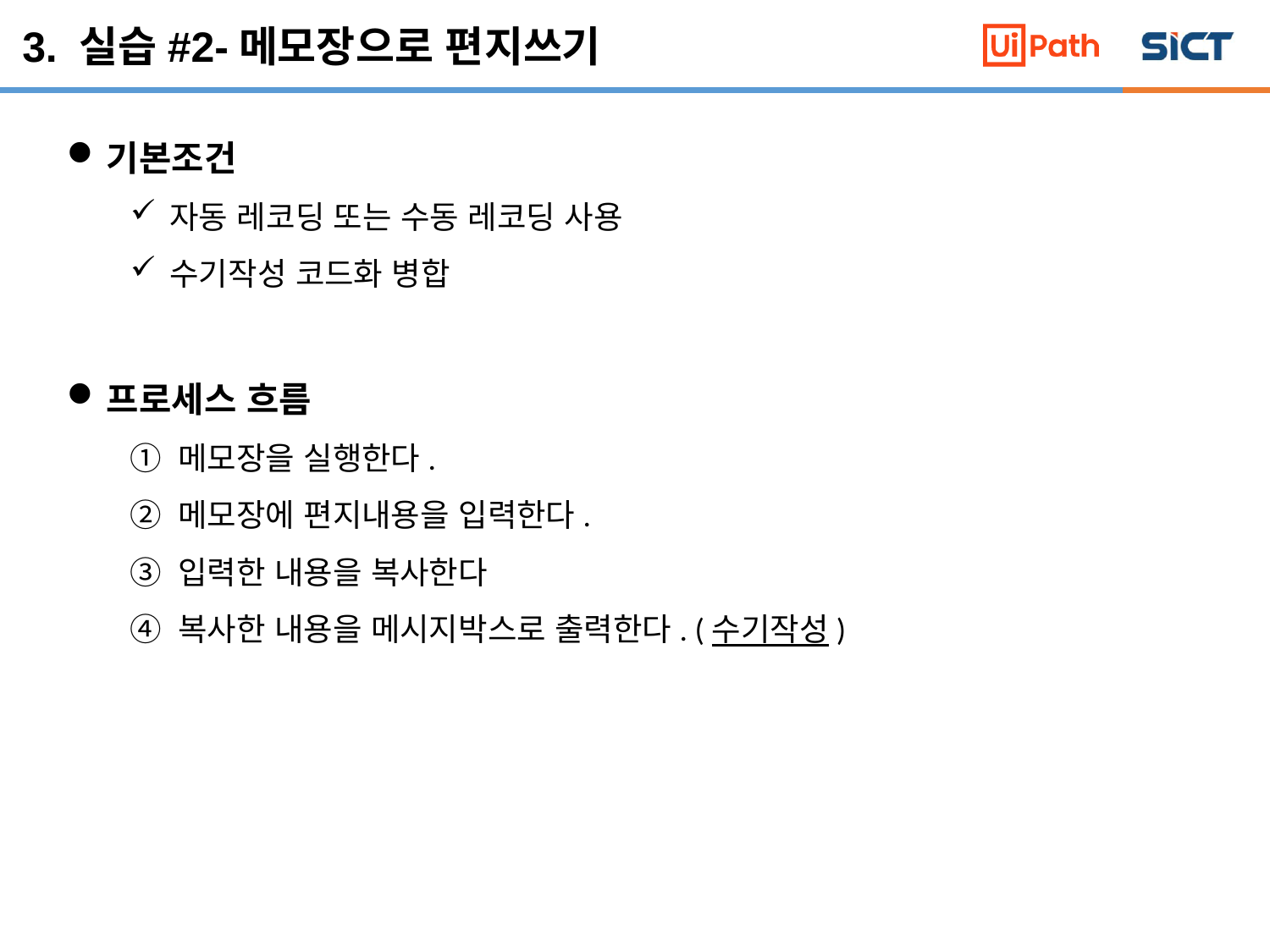

3. 실습#2-메모장으로 편지쓰기
기본조건
자동 레코딩 또는 수동 레코딩 사용
수기작성 코드화 병합

프로세스 흐름
메모장을 실행한다.
메모장에 편지내용을 입력한다.
입력한 내용을 복사한다
복사한 내용을 메시지박스로 출력한다. (수기작성)